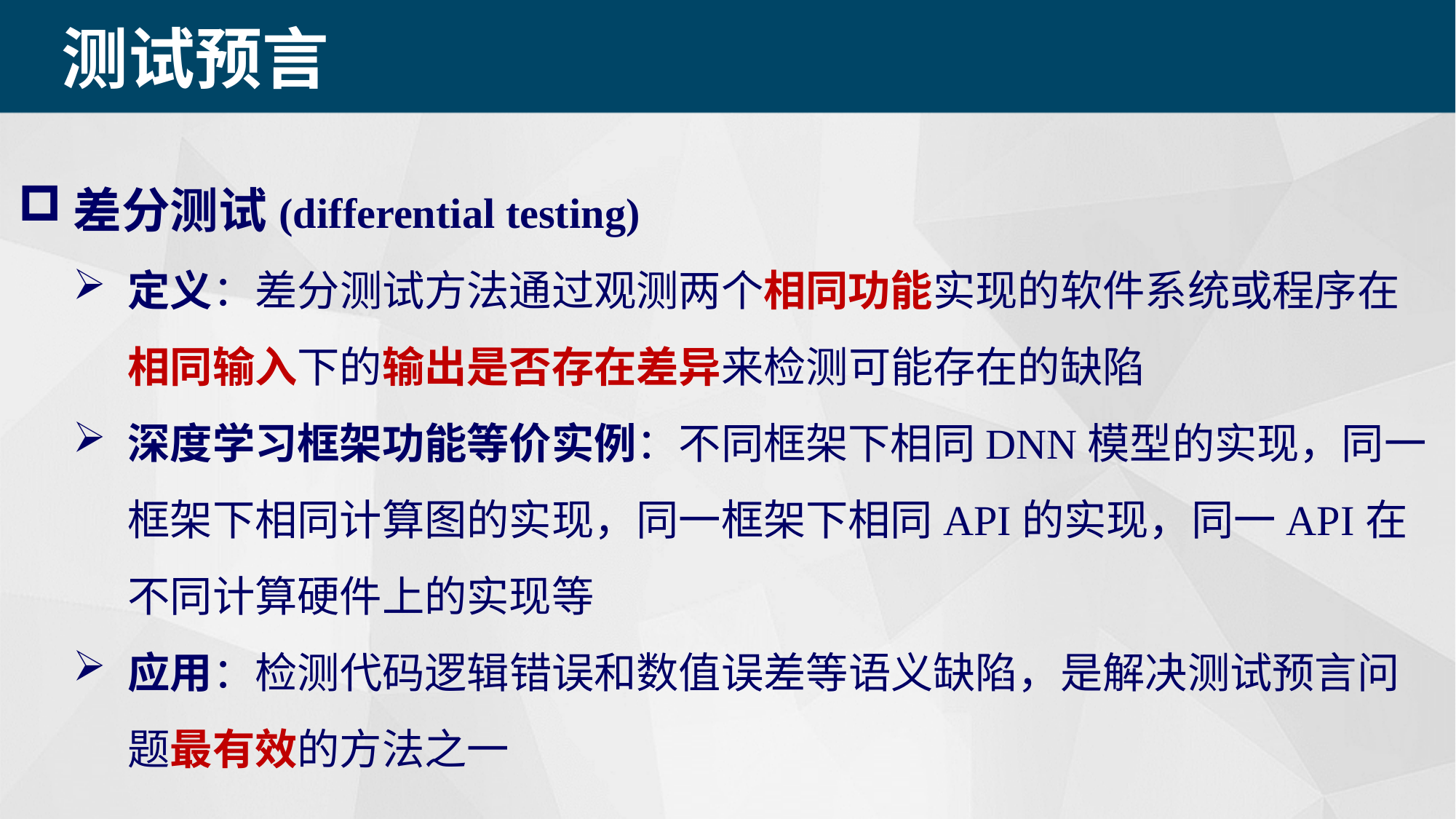

测试预言
差分测试(differential testing)
定义：差分测试方法通过观测两个相同功能实现的软件系统或程序在相同输入下的输出是否存在差异来检测可能存在的缺陷
深度学习框架功能等价实例：不同框架下相同DNN模型的实现，同一框架下相同计算图的实现，同一框架下相同API的实现，同一API在不同计算硬件上的实现等
应用：检测代码逻辑错误和数值误差等语义缺陷，是解决测试预言问题最有效的方法之一